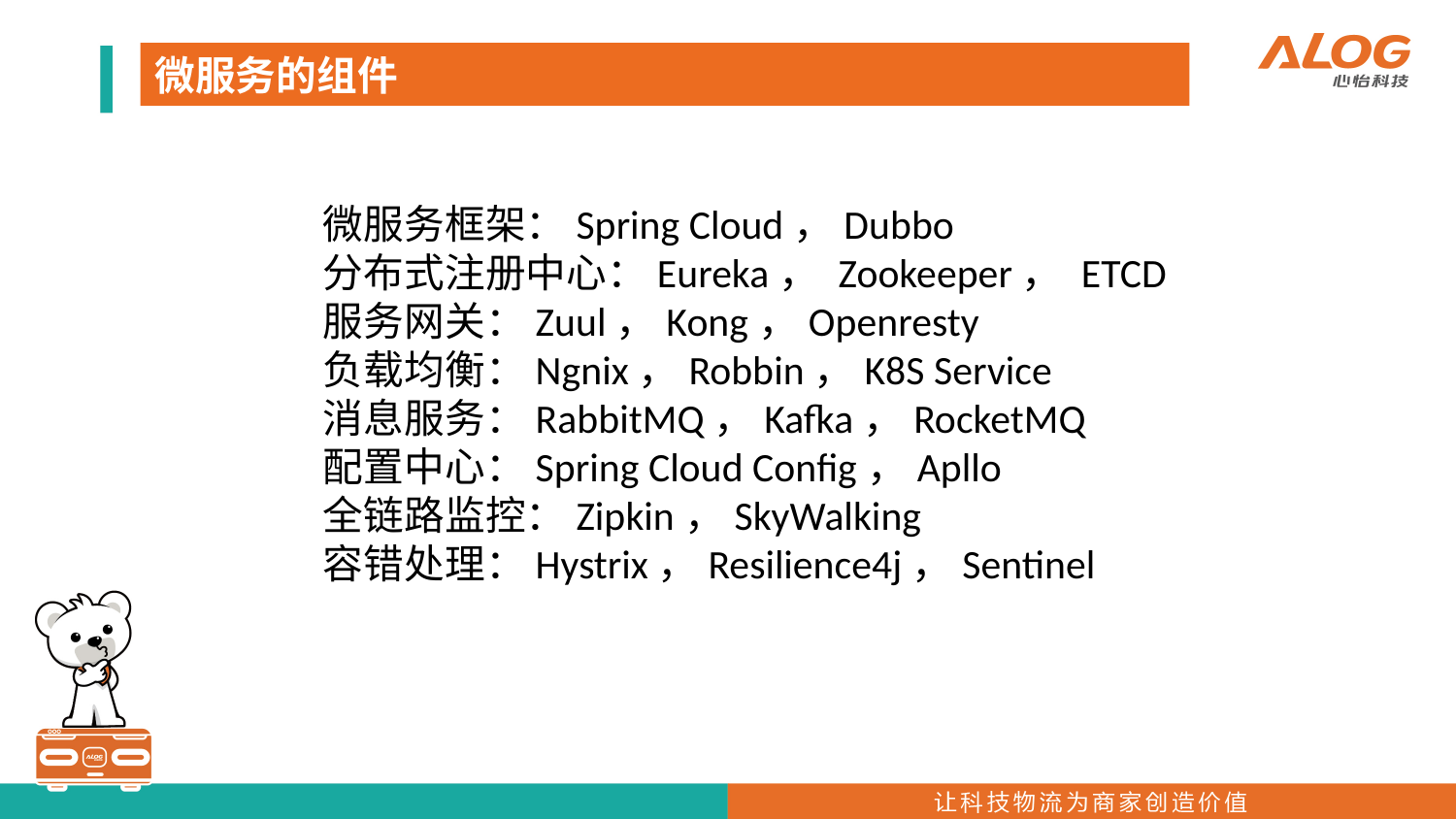

微服务的组件
微服务框架：Spring Cloud，Dubbo
分布式注册中心：Eureka， Zookeeper， ETCD
服务网关：Zuul，Kong，Openresty
负载均衡：Ngnix，Robbin，K8S Service
消息服务：RabbitMQ，Kafka，RocketMQ
配置中心：Spring Cloud Config，Apllo
全链路监控：Zipkin，SkyWalking
容错处理：Hystrix，Resilience4j，Sentinel